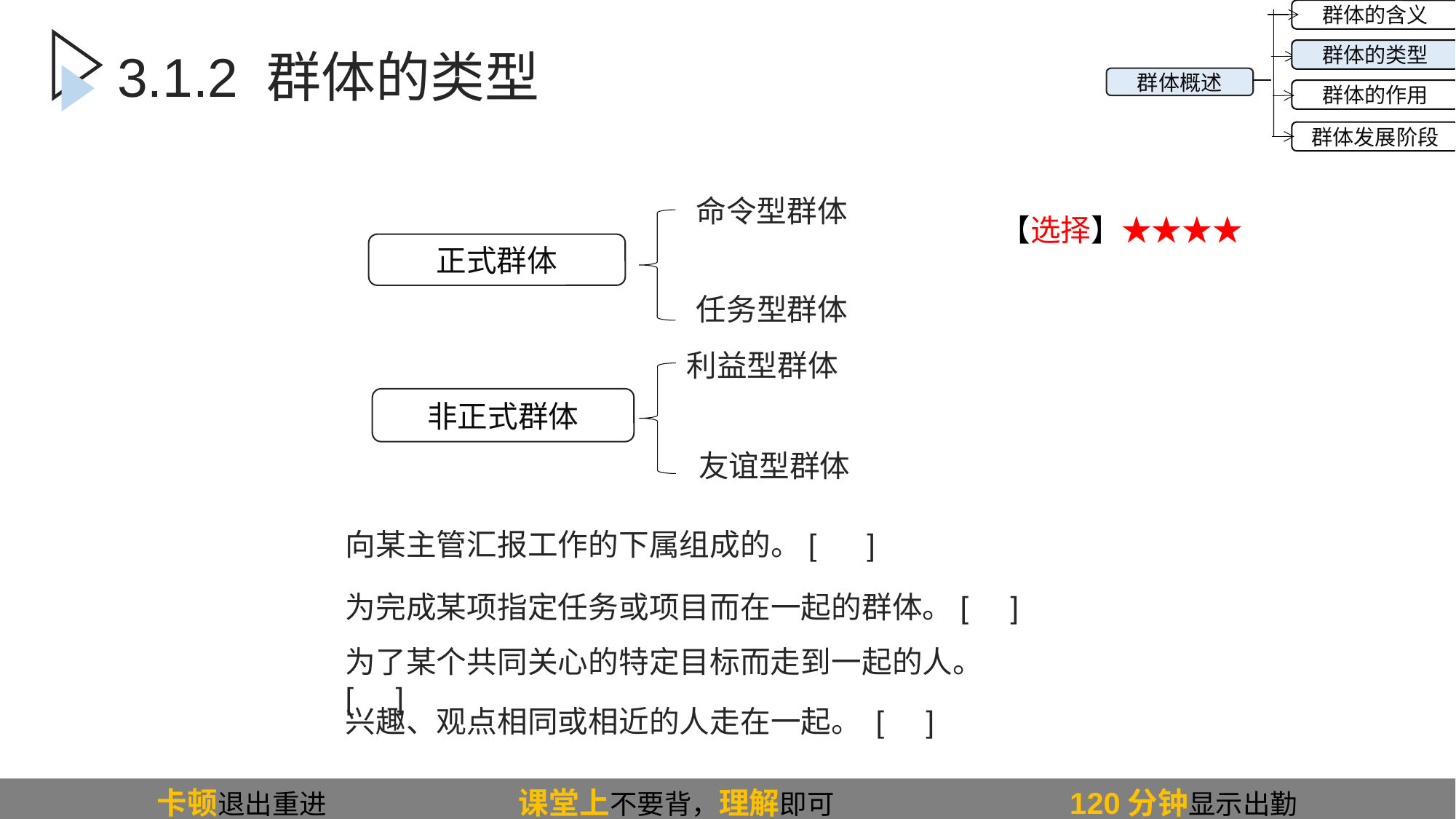

群体的含义
群体的类型

群体的作用
群体发展阶段
群体概述
3.1.2 群体的类型
命令型群体

正式群体
非正式群体
任务型群体
利益型群体

友谊型群体
【选择】★★★★
向某主管汇报工作的下属组成的。[      ]
为完成某项指定任务或项目而在一起的群体。[     ]
为了某个共同关心的特定目标而走到一起的人。 [     ]
兴趣、观点相同或相近的人走在一起。 [     ]